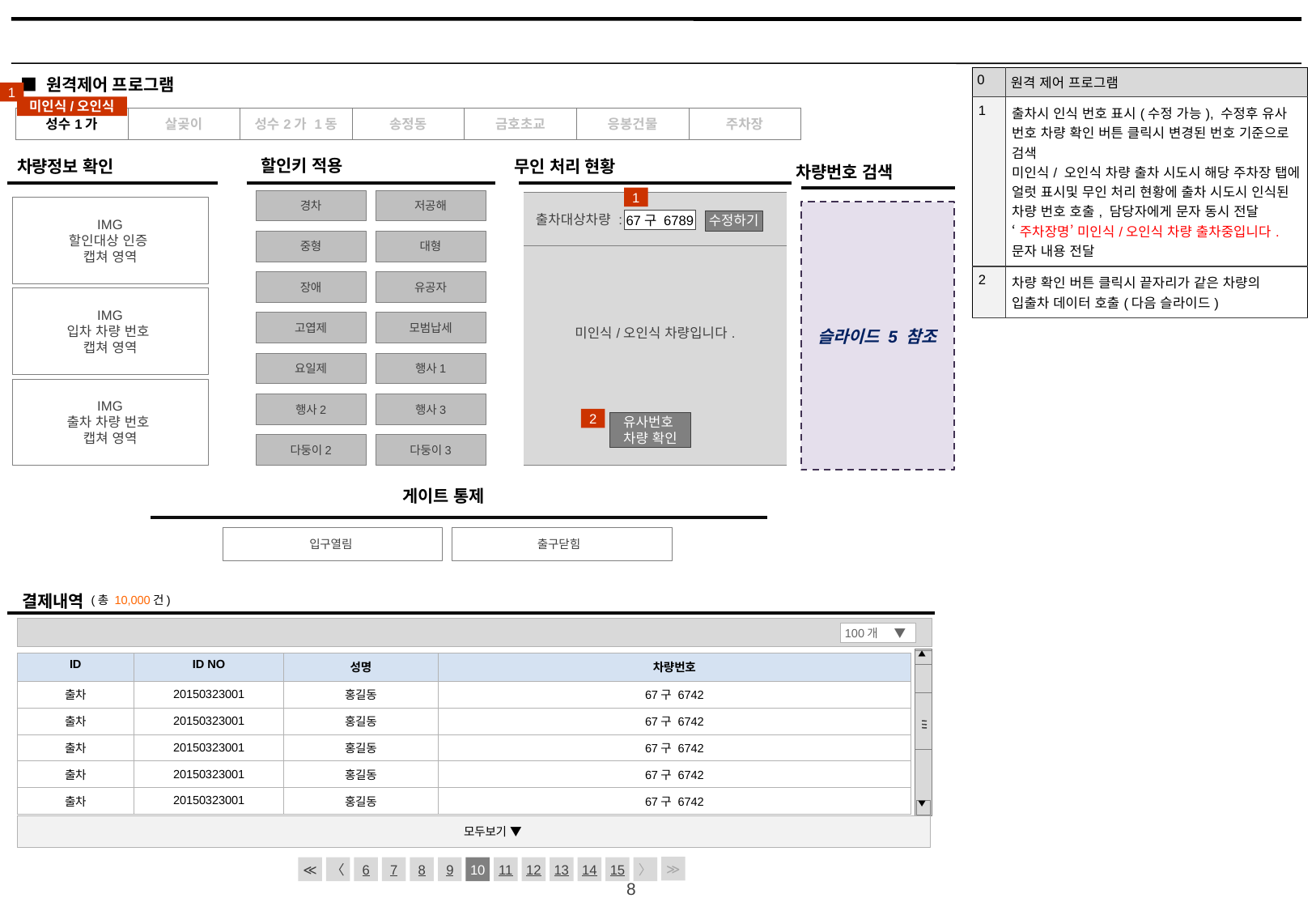

| 0 | 원격 제어 프로그램 |
| --- | --- |
| 1 | 출차시 인식 번호 표시(수정 가능), 수정후 유사 번호 차량 확인 버튼 클릭시 변경된 번호 기준으로 검색 미인식/ 오인식 차량 출차 시도시 해당 주차장 탭에 얼럿 표시및 무인 처리 현황에 출차 시도시 인식된 차량 번호 호출, 담당자에게 문자 동시 전달 ‘주차장명’ 미인식/오인식 차량 출차중입니다. 문자 내용 전달 |
| 2 | 차량 확인 버튼 클릭시 끝자리가 같은 차량의 입출차 데이터 호출(다음 슬라이드) |
■ 원격제어 프로그램
1
미인식/오인식
| 성수1가 | 살곶이 | 성수2가 1동 | 송정동 | 금호초교 | 응봉건물 | 주차장 |
| --- | --- | --- | --- | --- | --- | --- |
할인키 적용
경차
저공해
중형
대형
장애
유공자
고엽제
모범납세
요일제
행사1
행사2
행사3
다둥이2
다둥이3
차량정보 확인
무인 처리 현황
차량번호 검색
1
| 출차대상차량 : |
| --- |
| 미인식/오인식 차량입니다. |
IMG
할인대상 인증
캡쳐 영역
슬라이드 5 참조
67구 6789
수정하기
IMG
입차 차량 번호
캡쳐 영역
IMG
출차 차량 번호
캡쳐 영역
2
유사번호
차량 확인
게이트 통제
입구열림
출구닫힘
결제내역
(총 10,000건)

100개     ▼
◀

▶
| ID | ID NO | 성명 | 차량번호 |
| --- | --- | --- | --- |
| 출차 | 20150323001 | 홍길동 | 67구 6742 |
| 출차 | 20150323001 | 홍길동 | 67구 6742 |
| 출차 | 20150323001 | 홍길동 | 67구 6742 |
| 출차 | 20150323001 | 홍길동 | 67구 6742 |
| 출차 | 20150323001 | 홍길동 | 67구 6742 |

모두보기 ▼
≫
≪
〈
6
7
8
9
10
11
12
13
14
15
〉